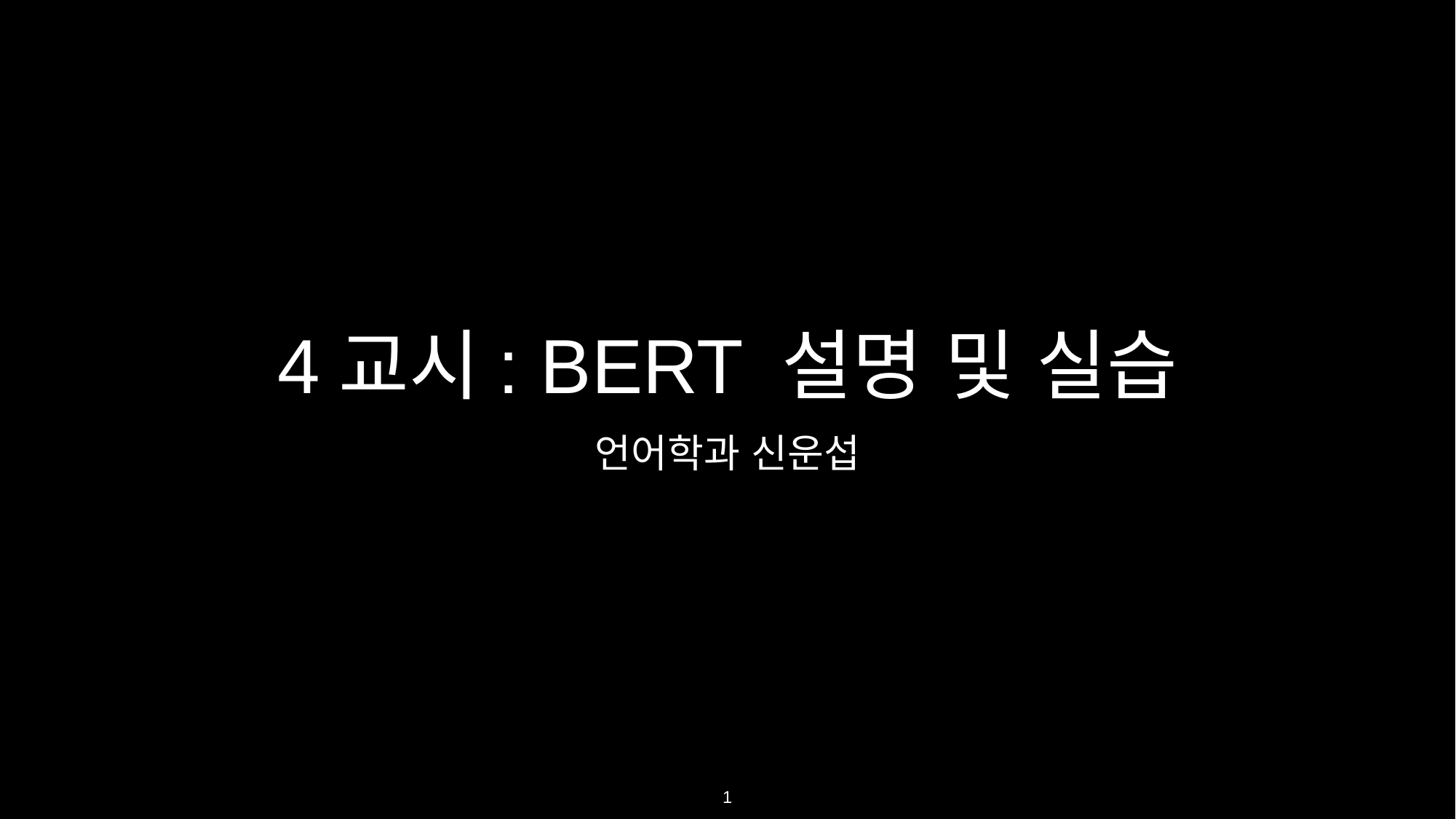

# 4교시: BERT 설명 및 실습
언어학과 신운섭
1